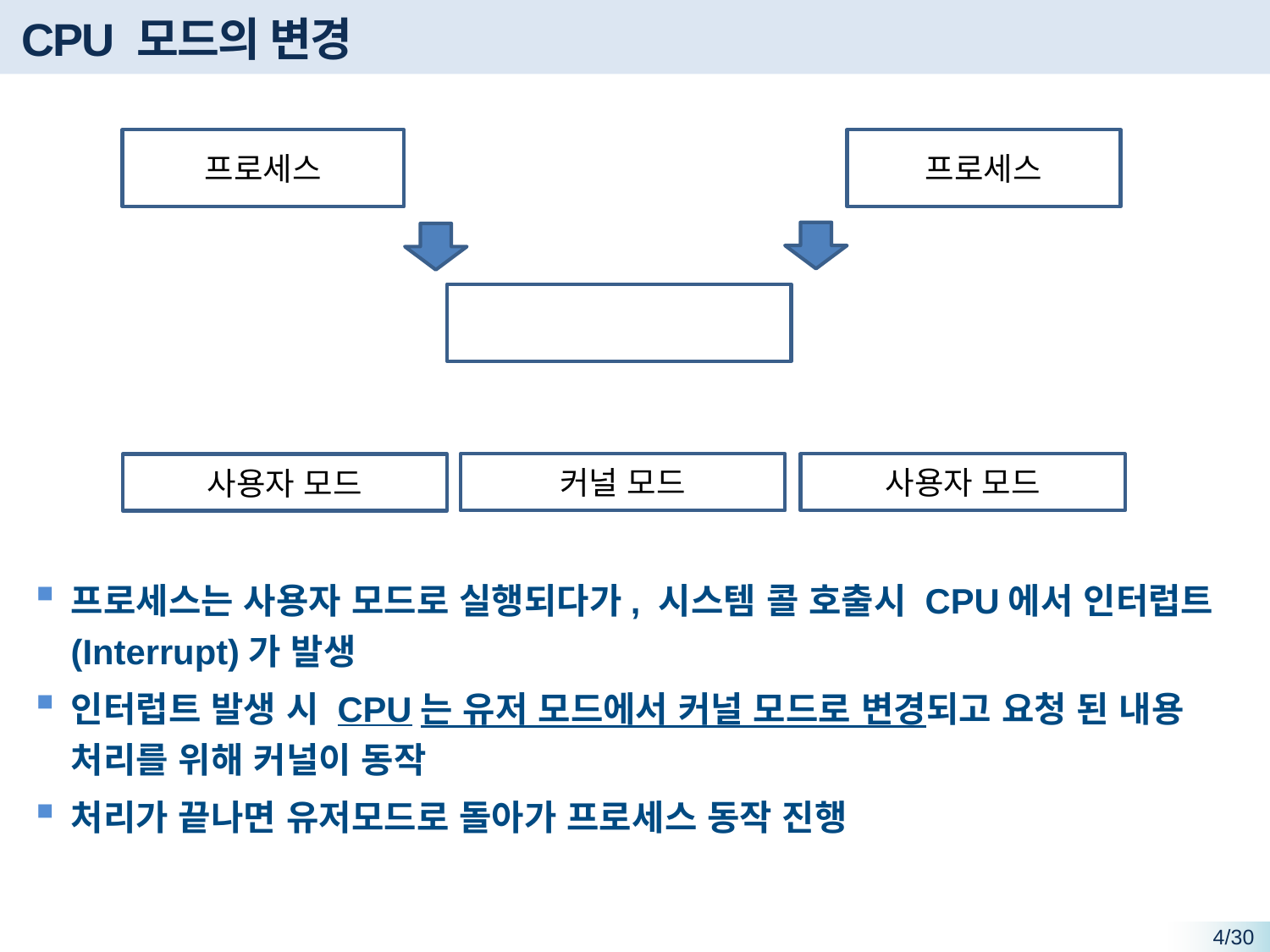

# CPU 모드의 변경
프로세스
프로세스

사용자 모드

커널 모드
사용자 모드
프로세스는 사용자 모드로 실행되다가, 시스템 콜 호출시 CPU에서 인터럽트(Interrupt)가 발생
인터럽트 발생 시 CPU는 유저 모드에서 커널 모드로 변경되고 요청 된 내용 처리를 위해 커널이 동작
처리가 끝나면 유저모드로 돌아가 프로세스 동작 진행